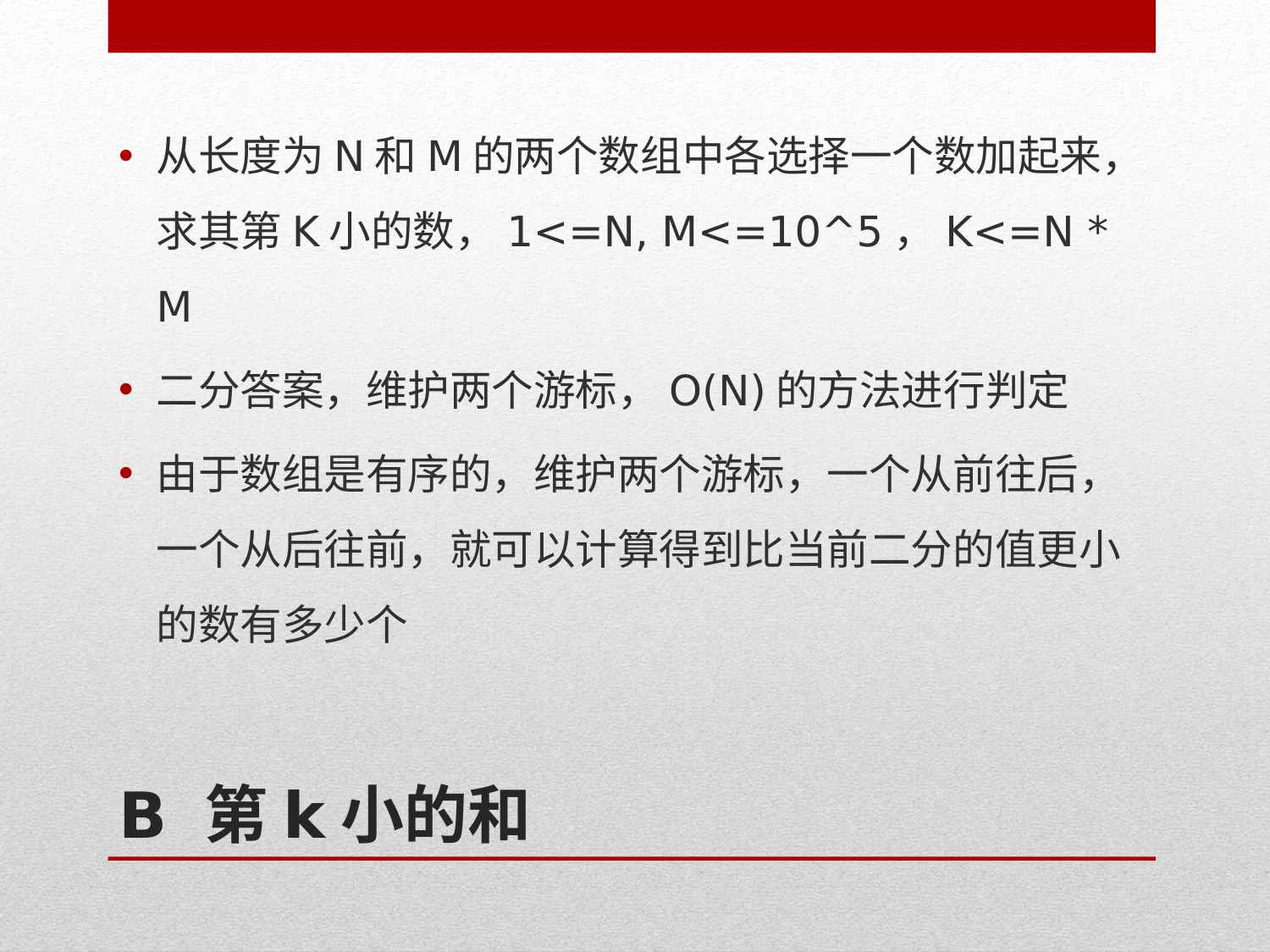

从长度为N和M的两个数组中各选择一个数加起来，求其第K小的数，1<=N, M<=10^5，K<=N * M
二分答案，维护两个游标，O(N)的方法进行判定
由于数组是有序的，维护两个游标，一个从前往后，一个从后往前，就可以计算得到比当前二分的值更小的数有多少个
# B 第k小的和